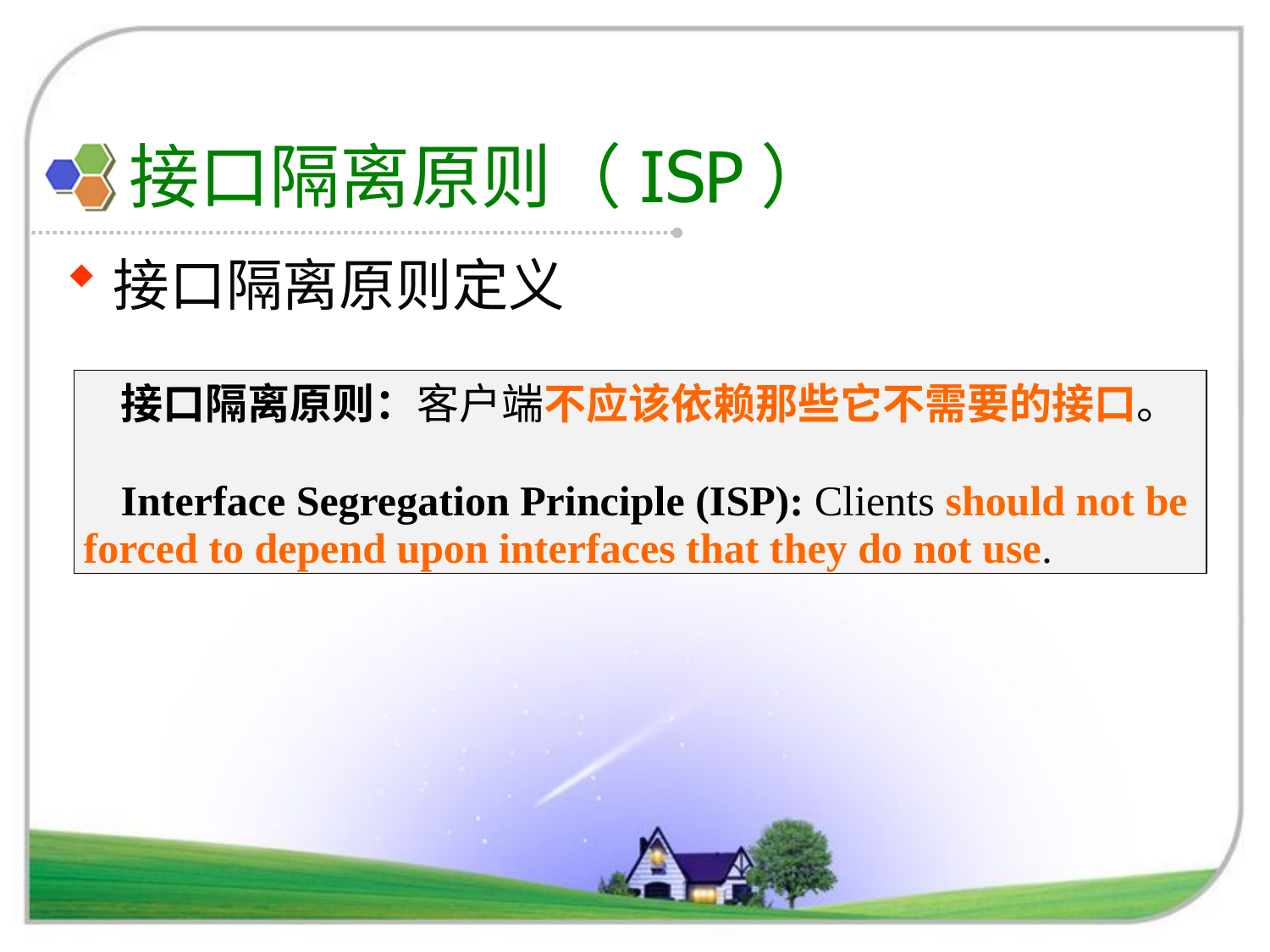

# 接口隔离原则（ISP）
接口隔离原则定义
| 接口隔离原则：客户端不应该依赖那些它不需要的接口。 Interface Segregation Principle (ISP): Clients should not be forced to depend upon interfaces that they do not use. |
| --- |